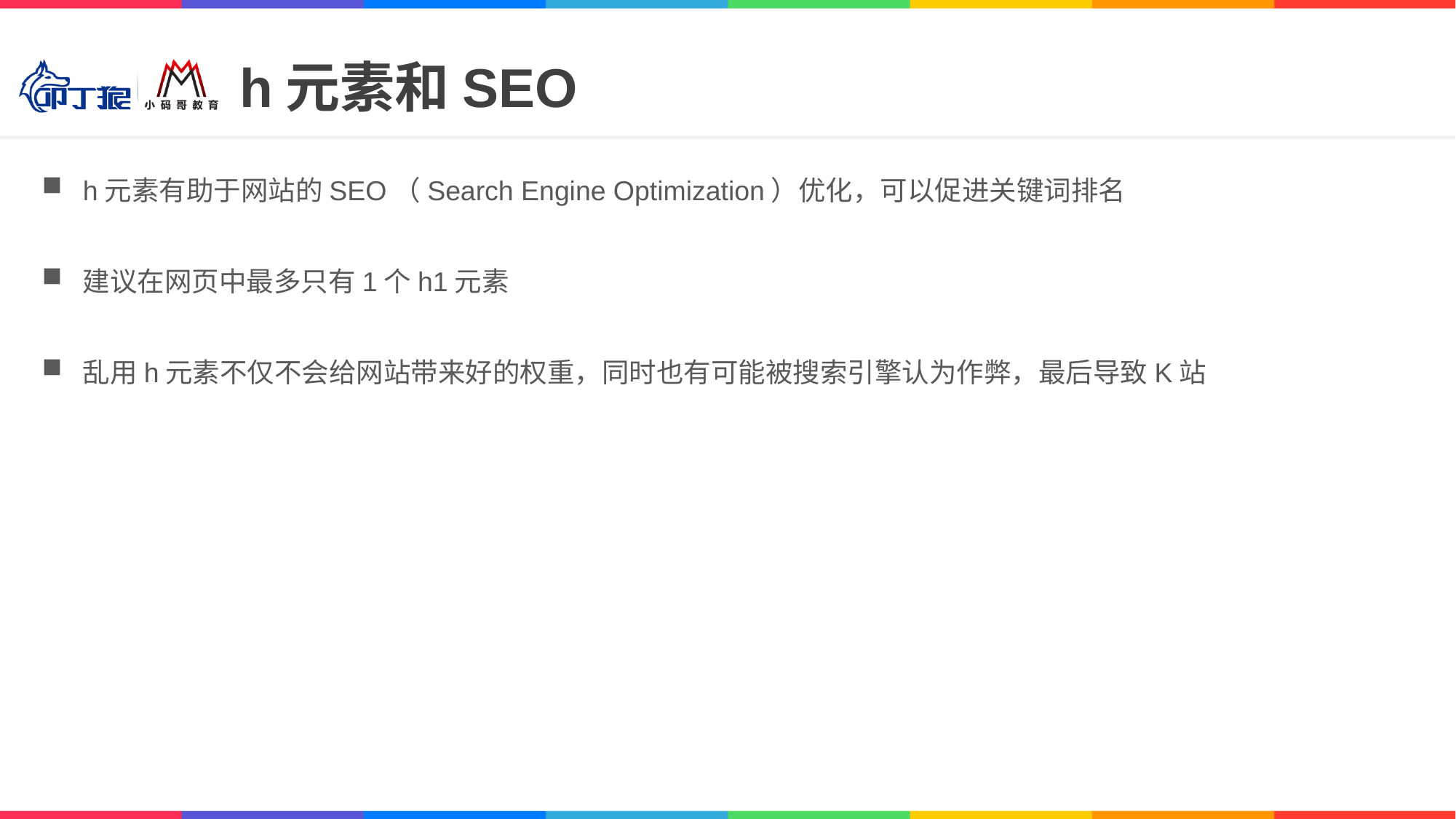

# h元素和SEO
h元素有助于网站的SEO（Search Engine Optimization）优化，可以促进关键词排名

建议在网页中最多只有1个h1元素

乱用h元素不仅不会给网站带来好的权重，同时也有可能被搜索引擎认为作弊，最后导致K站